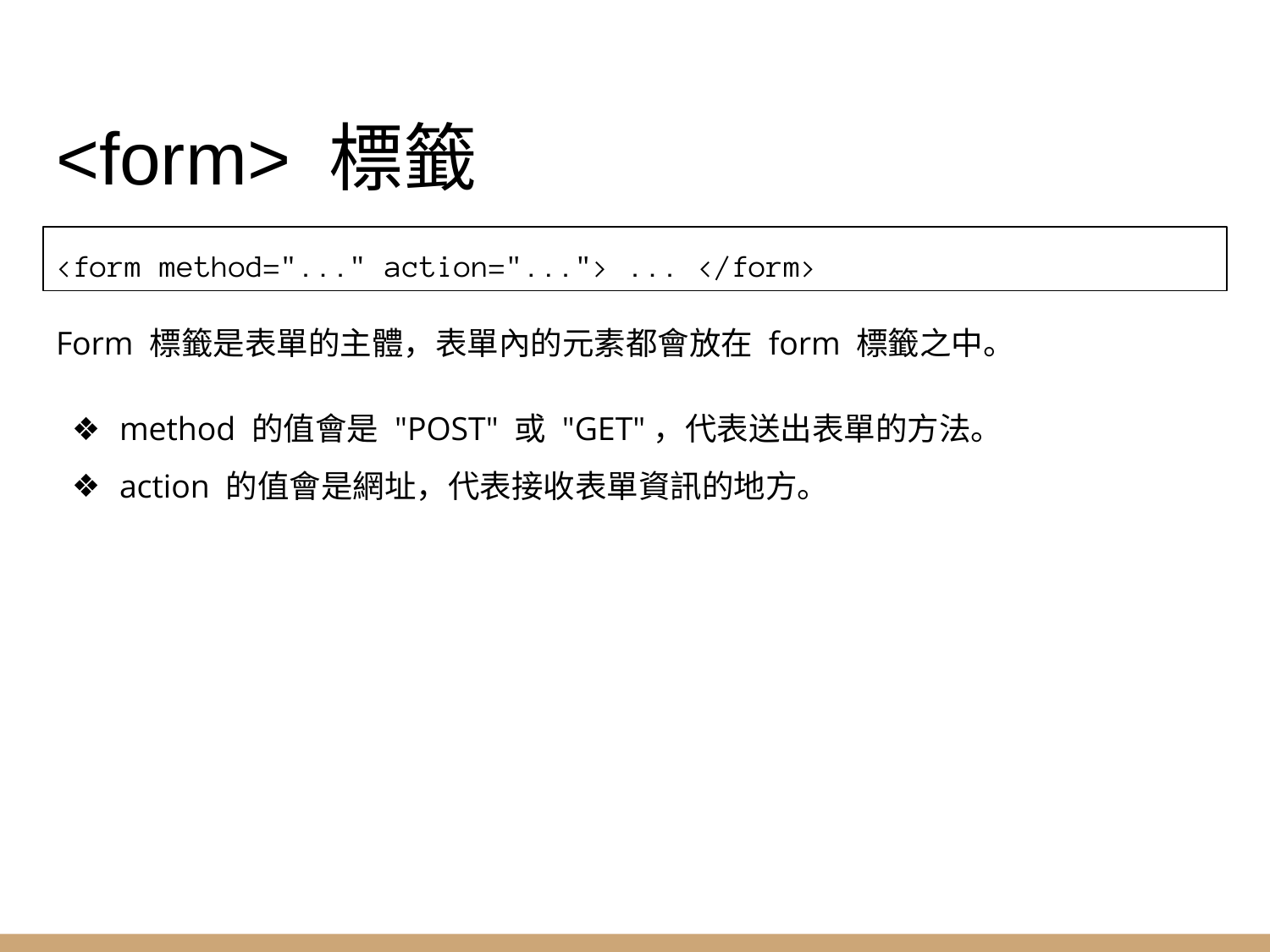

# <form> 標籤
<form method="..." action="..."> ... </form>
Form 標籤是表單的主體，表單內的元素都會放在 form 標籤之中。
method 的值會是 "POST" 或 "GET"，代表送出表單的方法。
action 的值會是網址，代表接收表單資訊的地方。